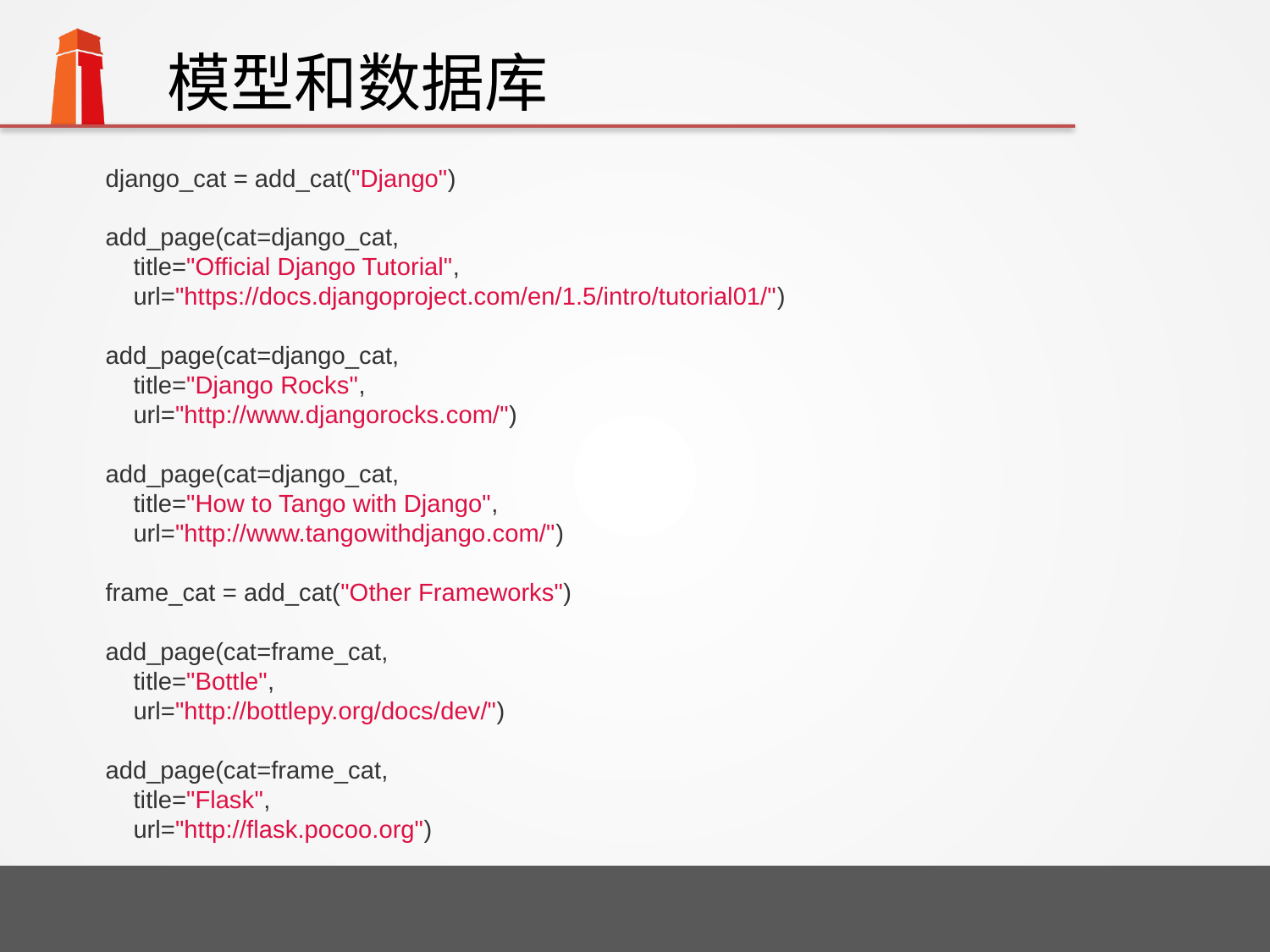

# 模型和数据库
    django_cat = add_cat("Django")

    add_page(cat=django_cat,
        title="Official Django Tutorial",
        url="https://docs.djangoproject.com/en/1.5/intro/tutorial01/")

    add_page(cat=django_cat,
        title="Django Rocks",
        url="http://www.djangorocks.com/")

    add_page(cat=django_cat,
        title="How to Tango with Django",
        url="http://www.tangowithdjango.com/")

    frame_cat = add_cat("Other Frameworks")

    add_page(cat=frame_cat,
        title="Bottle",
        url="http://bottlepy.org/docs/dev/")

    add_page(cat=frame_cat,
        title="Flask",
        url="http://flask.pocoo.org")